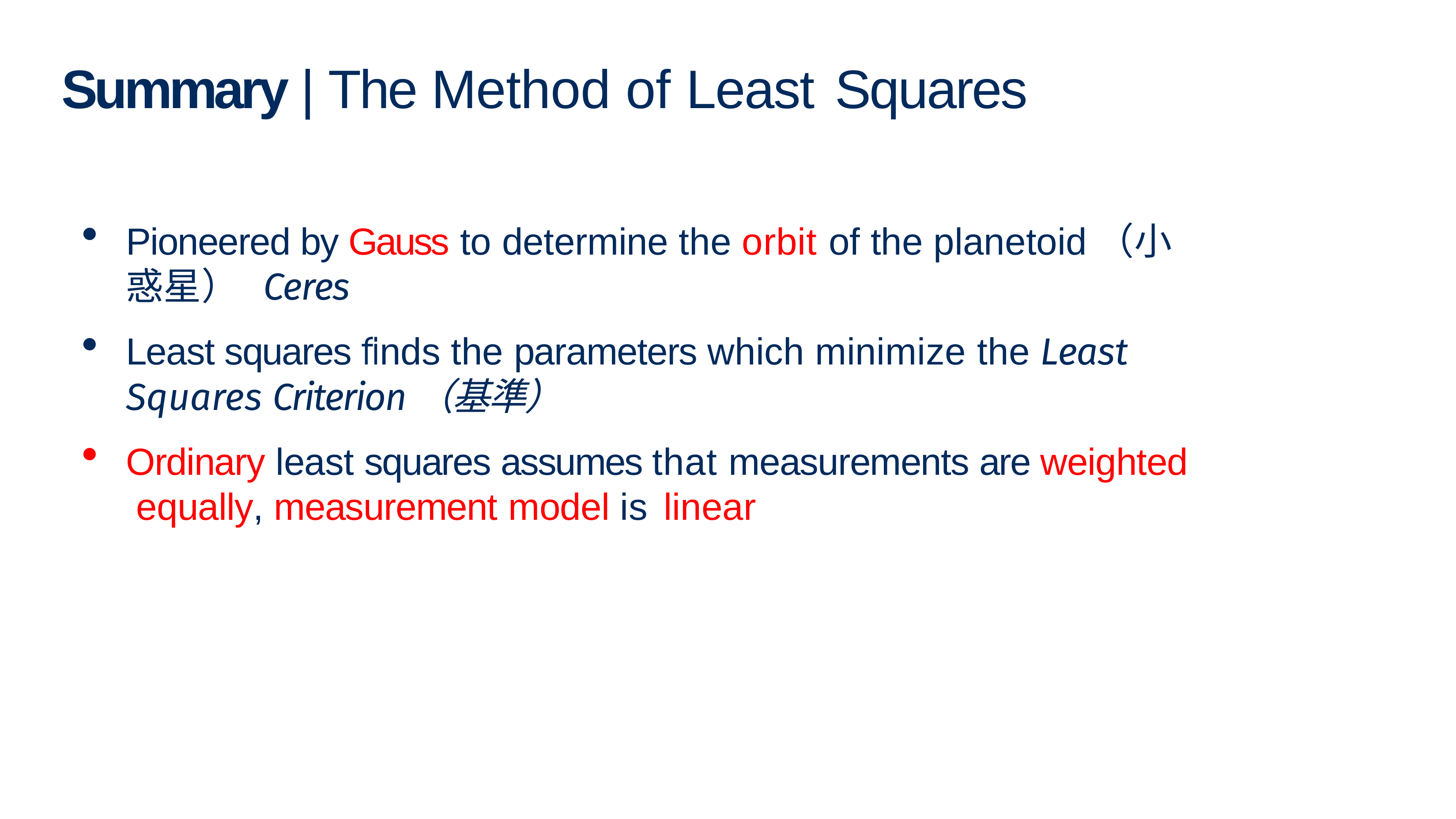

# Summary | The Method of Least Squares
Pioneered by Gauss to determine the orbit of the planetoid（小惑星） Ceres
Least squares finds the parameters which minimize the Least  Squares Criterion（基準）
Ordinary least squares assumes that measurements are weighted  equally, measurement model is linear